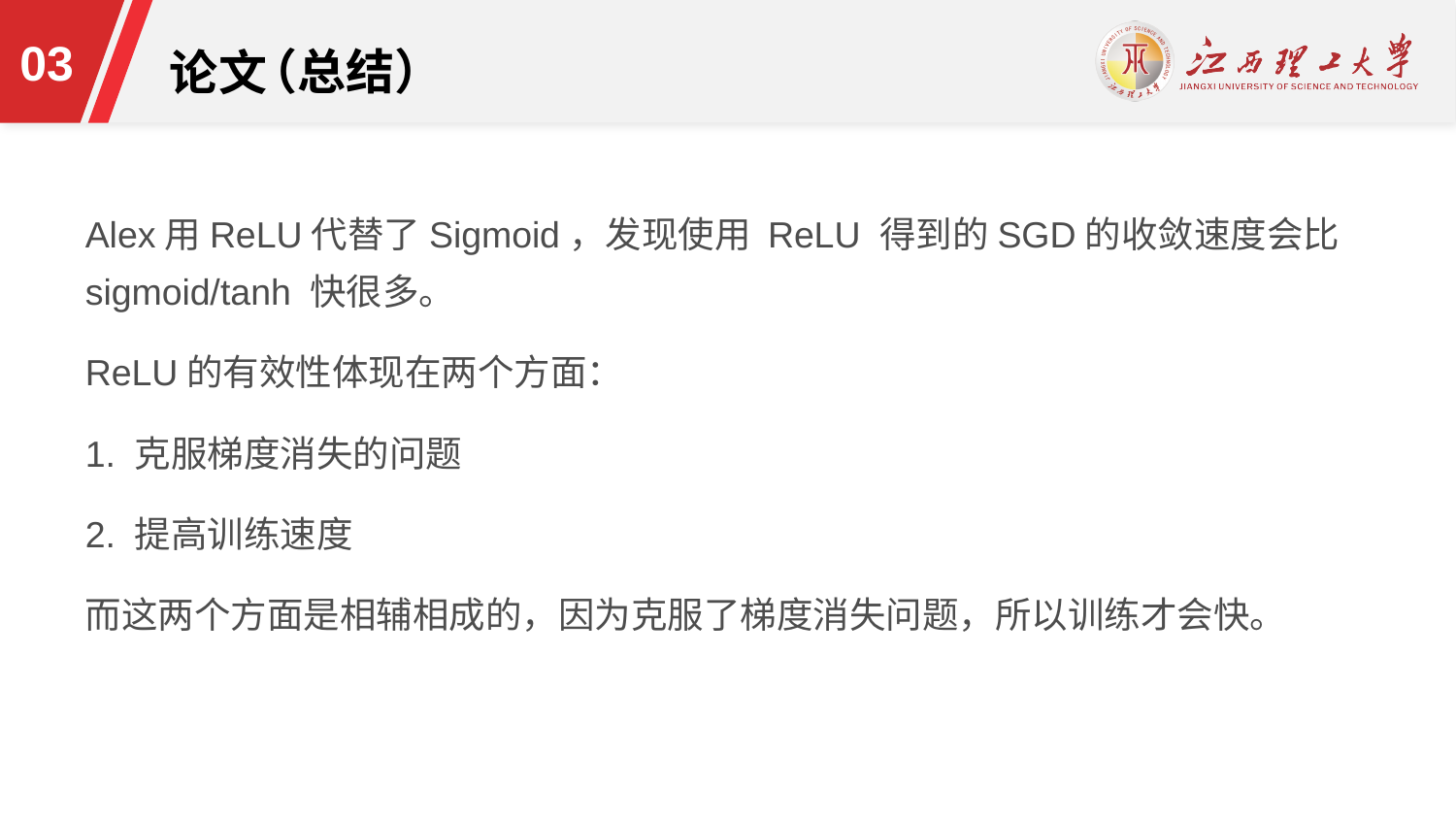

（总结）
Alex用ReLU代替了Sigmoid，发现使用 ReLU 得到的SGD的收敛速度会比 sigmoid/tanh 快很多。
ReLU的有效性体现在两个方面：
1. 克服梯度消失的问题
2. 提高训练速度
而这两个方面是相辅相成的，因为克服了梯度消失问题，所以训练才会快。